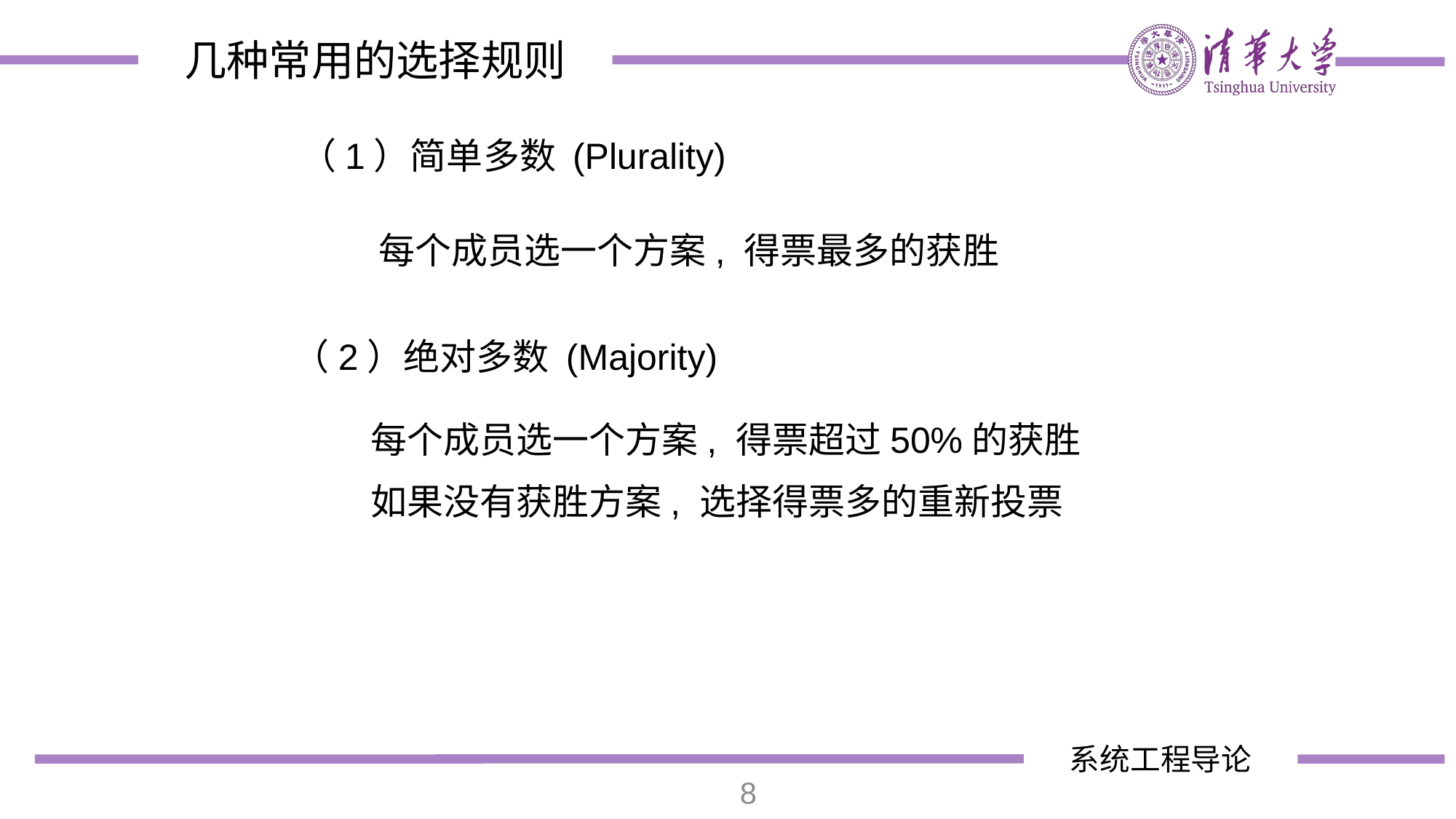

（1）简单多数 (Plurality)
每个成员选一个方案, 得票最多的获胜
（2）绝对多数 (Majority)
每个成员选一个方案, 得票超过50%的获胜
如果没有获胜方案, 选择得票多的重新投票